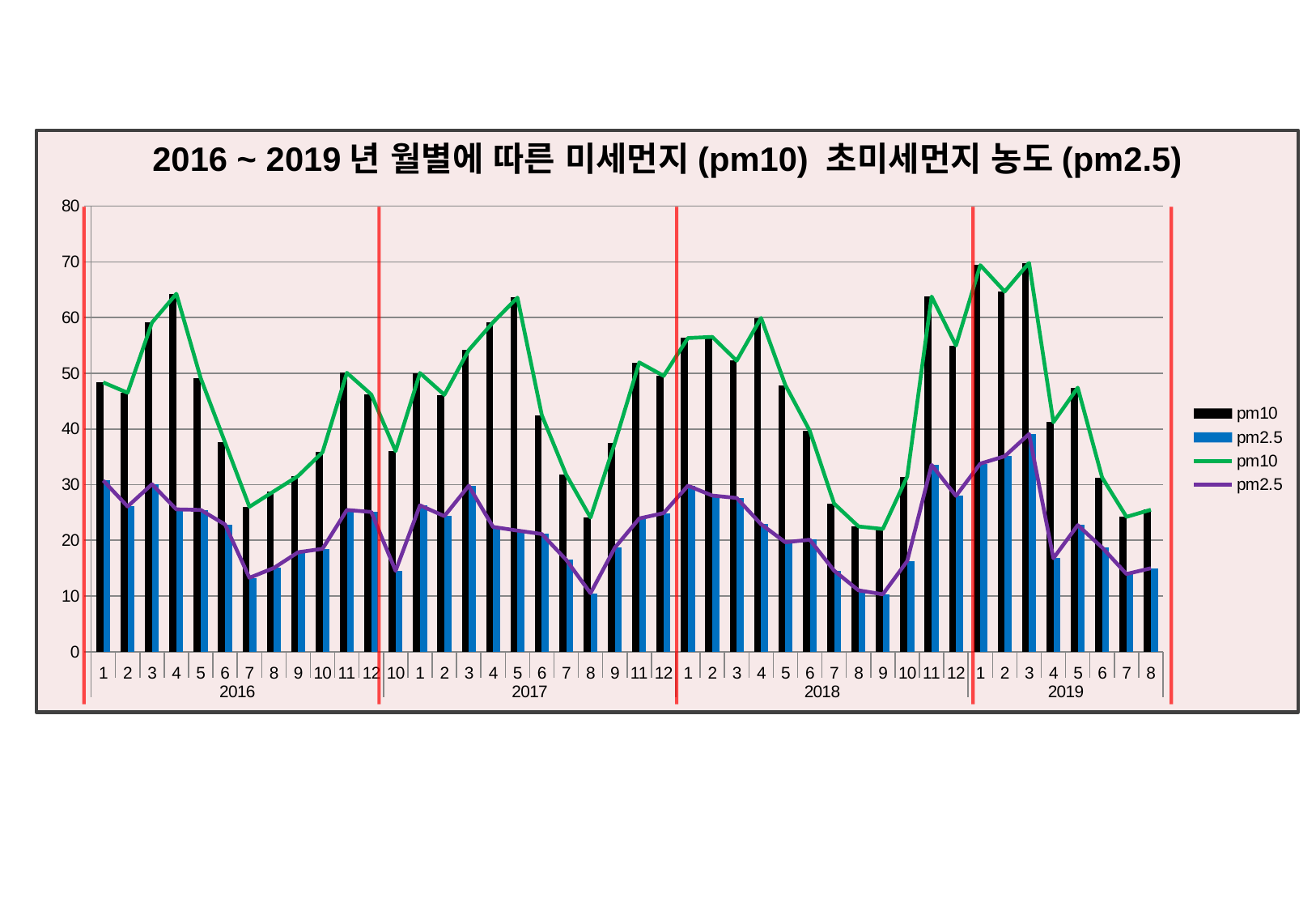

2016 ~ 2019년 월별에 따른 미세먼지(pm10) 초미세먼지 농도(pm2.5)

### Chart

| Category | pm10 | pm2.5 | pm10 | pm2.5 |
|---|---|---|---|---|
| 1 | 48.3615635179153 | 30.7419354838709 | 48.3615635179153 | 30.7419354838709 |
| 2 | 46.5086505190311 | 26.0813953488372 | 46.5086505190311 | 26.0813953488372 |
| 3 | 59.1129032258064 | 30.0760869565217 | 59.1129032258064 | 30.0760869565217 |
| 4 | 64.2861952861952 | 25.5681818181818 | 64.2861952861952 | 25.5681818181818 |
| 5 | 49.1353135313531 | 25.4596774193548 | 49.1353135313531 | 25.4596774193548 |
| 6 | 37.5868055555555 | 22.8424657534246 | 37.5868055555555 | 22.8424657534246 |
| 7 | 26.0199335548172 | 13.281081081081 | 26.0199335548172 | 13.281081081081 |
| 8 | 28.8032258064516 | 15.0380434782608 | 28.8032258064516 | 15.0380434782608 |
| 9 | 31.5570934256055 | 17.8639053254437 | 31.5570934256055 | 17.8639053254437 |
| 10 | 35.8296296296296 | 18.4838709677419 | 35.8296296296296 | 18.4838709677419 |
| 11 | 50.0881355932203 | 25.4555555555555 | 50.0881355932203 | 25.4555555555555 |
| 12 | 46.1928104575163 | 25.0923913043478 | 46.1928104575163 | 25.0923913043478 |
| 10 | 36.0225806451612 | 14.5111111111111 | 36.0225806451612 | 14.5111111111111 |
| 1 | 50.0562913907284 | 26.2877697841726 | 50.0562913907284 | 26.2877697841726 |
| 2 | 46.140221402214 | 24.345238095238 | 46.140221402214 | 24.345238095238 |
| 3 | 54.1563517915309 | 29.7942386831275 | 54.1563517915309 | 29.7942386831275 |
| 4 | 59.1533333333333 | 22.4061433447098 | 59.1533333333333 | 22.4061433447098 |
| 5 | 63.5974025974026 | 21.7516129032258 | 63.5974025974026 | 21.7516129032258 |
| 6 | 42.4794520547945 | 21.1355932203389 | 42.4794520547945 | 21.1355932203389 |
| 7 | 31.7835051546391 | 16.5053003533568 | 31.7835051546391 | 16.5053003533568 |
| 8 | 24.0912162162162 | 10.5051546391752 | 24.0912162162162 | 10.5051546391752 |
| 9 | 37.5176470588235 | 18.6941580756013 | 37.5176470588235 | 18.6941580756013 |
| 11 | 51.9557823129251 | 23.9261744966442 | 51.9557823129251 | 23.9261744966442 |
| 12 | 49.5397350993377 | 24.8928571428571 | 49.5397350993377 | 24.8928571428571 |
| 1 | 56.33 | 29.8046357615894 | 56.33 | 29.8046357615894 |
| 2 | 56.5376344086021 | 28.0395683453237 | 56.5376344086021 | 28.0395683453237 |
| 3 | 52.257328990228 | 27.6066666666666 | 52.257328990228 | 27.6066666666666 |
| 4 | 59.9466666666666 | 22.8938356164383 | 59.9466666666666 | 22.8938356164383 |
| 5 | 47.8721311475409 | 19.6476510067114 | 47.8721311475409 | 19.6476510067114 |
| 6 | 39.6789297658862 | 20.1130136986301 | 39.6789297658862 | 20.1130136986301 |
| 7 | 26.588996763754 | 14.5616438356164 | 26.588996763754 | 14.5616438356164 |
| 8 | 22.4901315789473 | 11.0174825174825 | 22.4901315789473 | 11.0174825174825 |
| 9 | 22.0375939849624 | 10.3198198198198 | 22.0375939849624 | 10.3198198198198 |
| 10 | 31.4455445544554 | 16.2785234899328 | 31.4455445544554 | 16.2785234899328 |
| 11 | 63.7827586206896 | 33.5425531914893 | 63.7827586206896 | 33.5425531914893 |
| 12 | 54.985294117647 | 27.9799331103678 | 54.985294117647 | 27.9799331103678 |
| 1 | 69.4174757281553 | 33.7777777777777 | 69.4174757281553 | 33.7777777777777 |
| 2 | 64.6870503597122 | 35.0959409594095 | 64.6870503597122 | 35.0959409594095 |
| 3 | 69.8317152103559 | 39.0977198697068 | 69.8317152103559 | 39.0977198697068 |
| 4 | 41.2080536912751 | 16.7864406779661 | 41.2080536912751 | 16.7864406779661 |
| 5 | 47.4271844660194 | 22.7320261437908 | 47.4271844660194 | 22.7320261437908 |
| 6 | 31.2745762711864 | 18.7137809187279 | 31.2745762711864 | 18.7137809187279 |
| 7 | 24.2195945945945 | 13.9533073929961 | 24.2195945945945 | 13.9533073929961 |
| 8 | 25.4936708860759 | 14.992700729927 | 25.4936708860759 | 14.992700729927 |